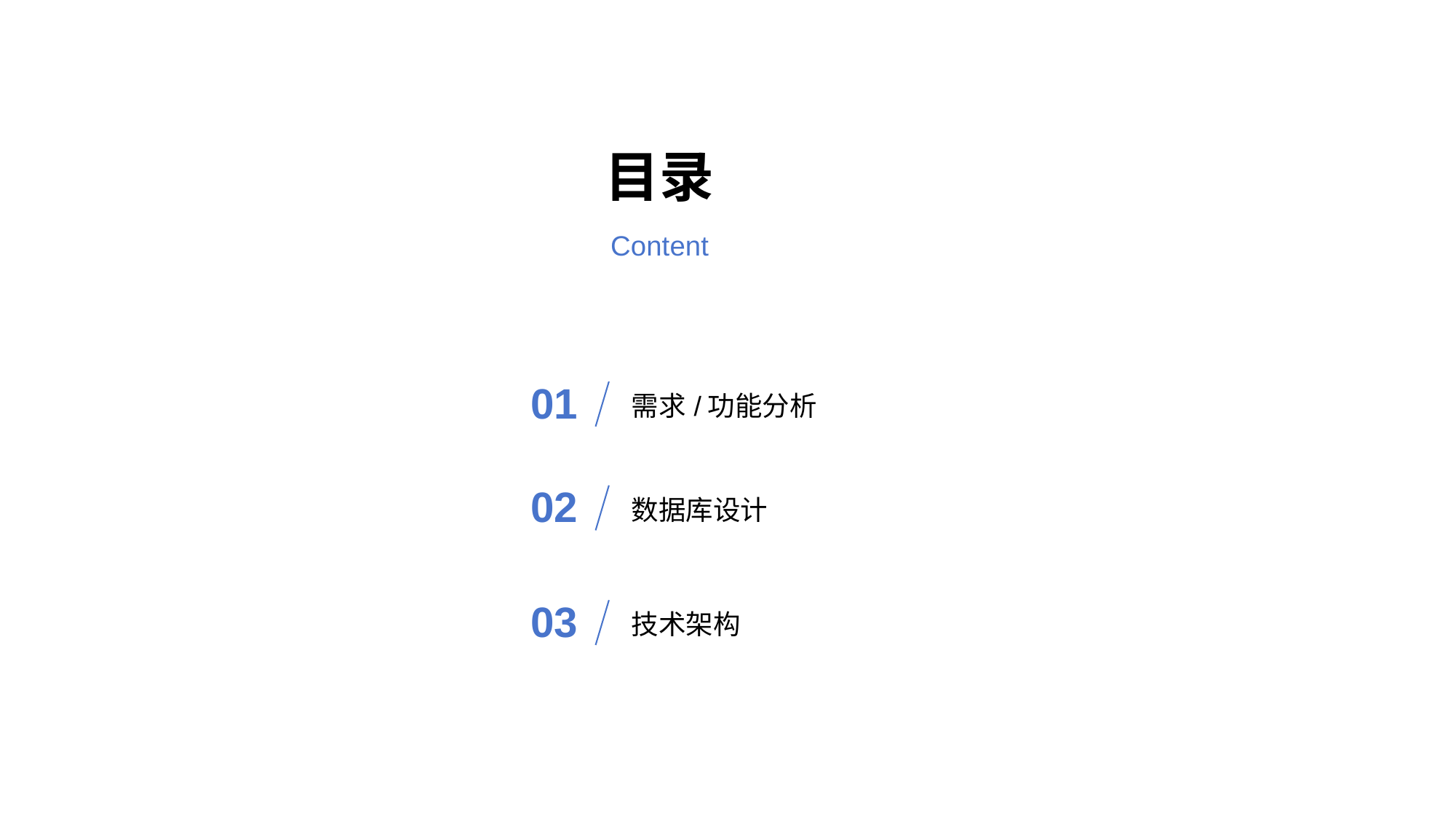

目录
Content
需求/功能分析
01
数据库设计
02
技术架构
03